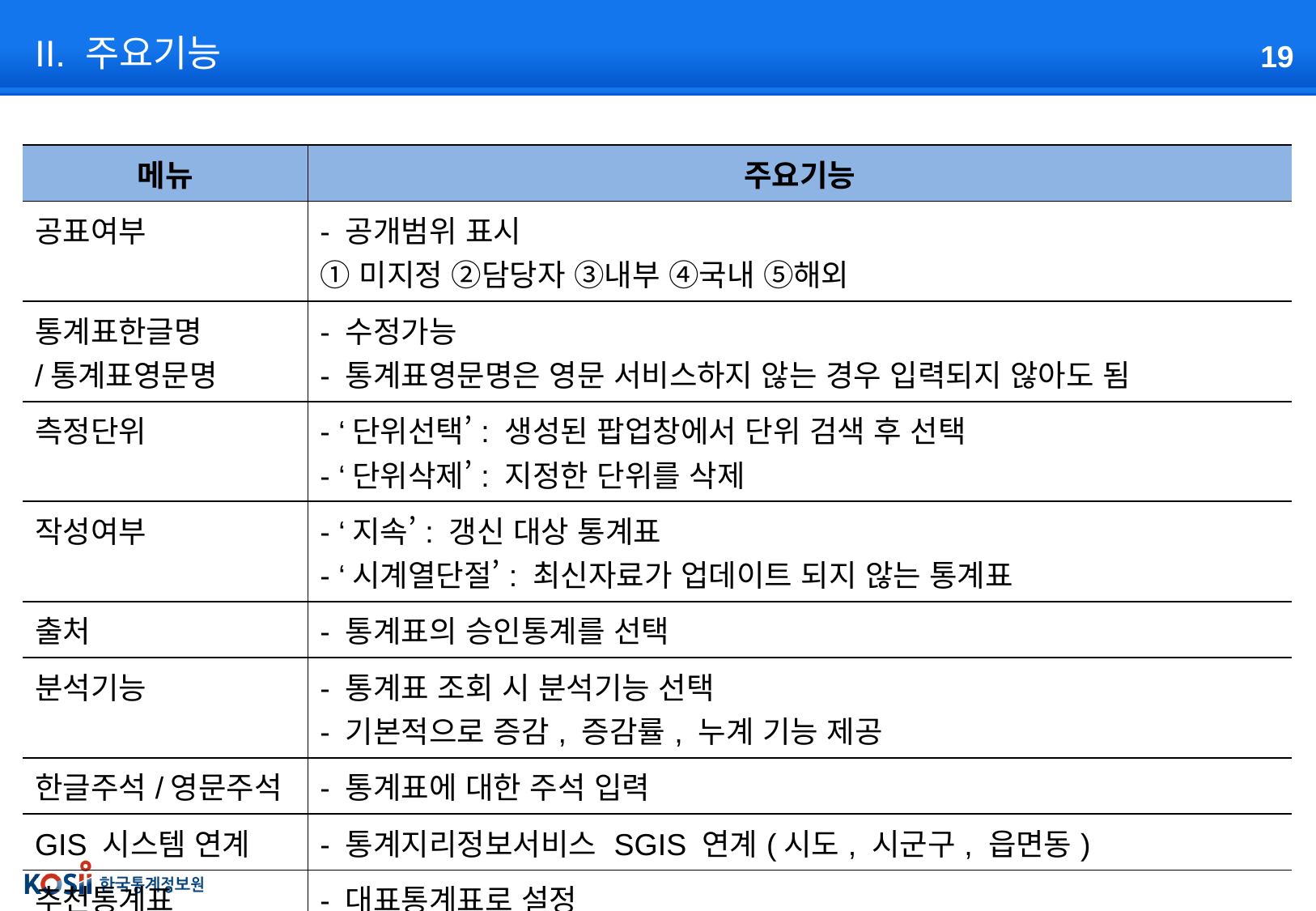

# II. 주요기능
| 메뉴 | 주요기능 |
| --- | --- |
| 공표여부 | - 공개범위 표시 ①미지정 ②담당자 ③내부 ④국내 ⑤해외 |
| 통계표한글명 /통계표영문명 | - 수정가능 - 통계표영문명은 영문 서비스하지 않는 경우 입력되지 않아도 됨 |
| 측정단위 | - ‘단위선택’: 생성된 팝업창에서 단위 검색 후 선택 - ‘단위삭제’: 지정한 단위를 삭제 |
| 작성여부 | - ‘지속’: 갱신 대상 통계표 - ‘시계열단절’: 최신자료가 업데이트 되지 않는 통계표 |
| 출처 | - 통계표의 승인통계를 선택 |
| 분석기능 | - 통계표 조회 시 분석기능 선택 - 기본적으로 증감, 증감률, 누계 기능 제공 |
| 한글주석/영문주석 | - 통계표에 대한 주석 입력 |
| GIS 시스템 연계 | - 통계지리정보서비스 SGIS 연계(시도, 시군구, 읍면동) |
| 추천통계표 | - 대표통계표로 설정 |